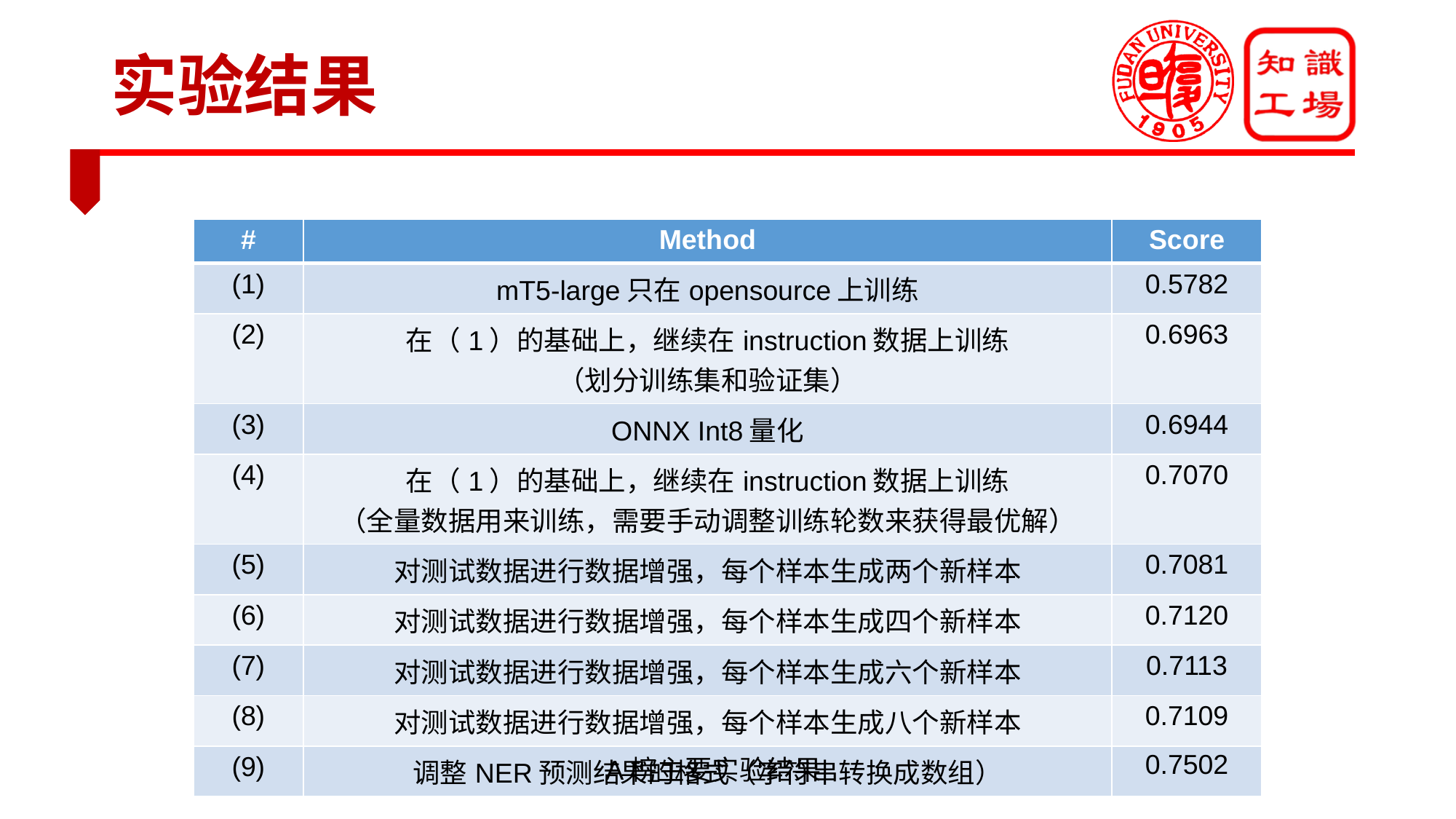

# 实验结果
| # | Method | Score |
| --- | --- | --- |
| (1) | mT5-large只在opensource上训练 | 0.5782 |
| (2) | 在（1）的基础上，继续在instruction数据上训练 （划分训练集和验证集） | 0.6963 |
| (3) | ONNX Int8量化 | 0.6944 |
| (4) | 在（1）的基础上，继续在instruction数据上训练 （全量数据用来训练，需要手动调整训练轮数来获得最优解） | 0.7070 |
| (5) | 对测试数据进行数据增强，每个样本生成两个新样本 | 0.7081 |
| (6) | 对测试数据进行数据增强，每个样本生成四个新样本 | 0.7120 |
| (7) | 对测试数据进行数据增强，每个样本生成六个新样本 | 0.7113 |
| (8) | 对测试数据进行数据增强，每个样本生成八个新样本 | 0.7109 |
| (9) | 调整NER预测结果的格式（字符串转换成数组） | 0.7502 |
A榜主要实验结果